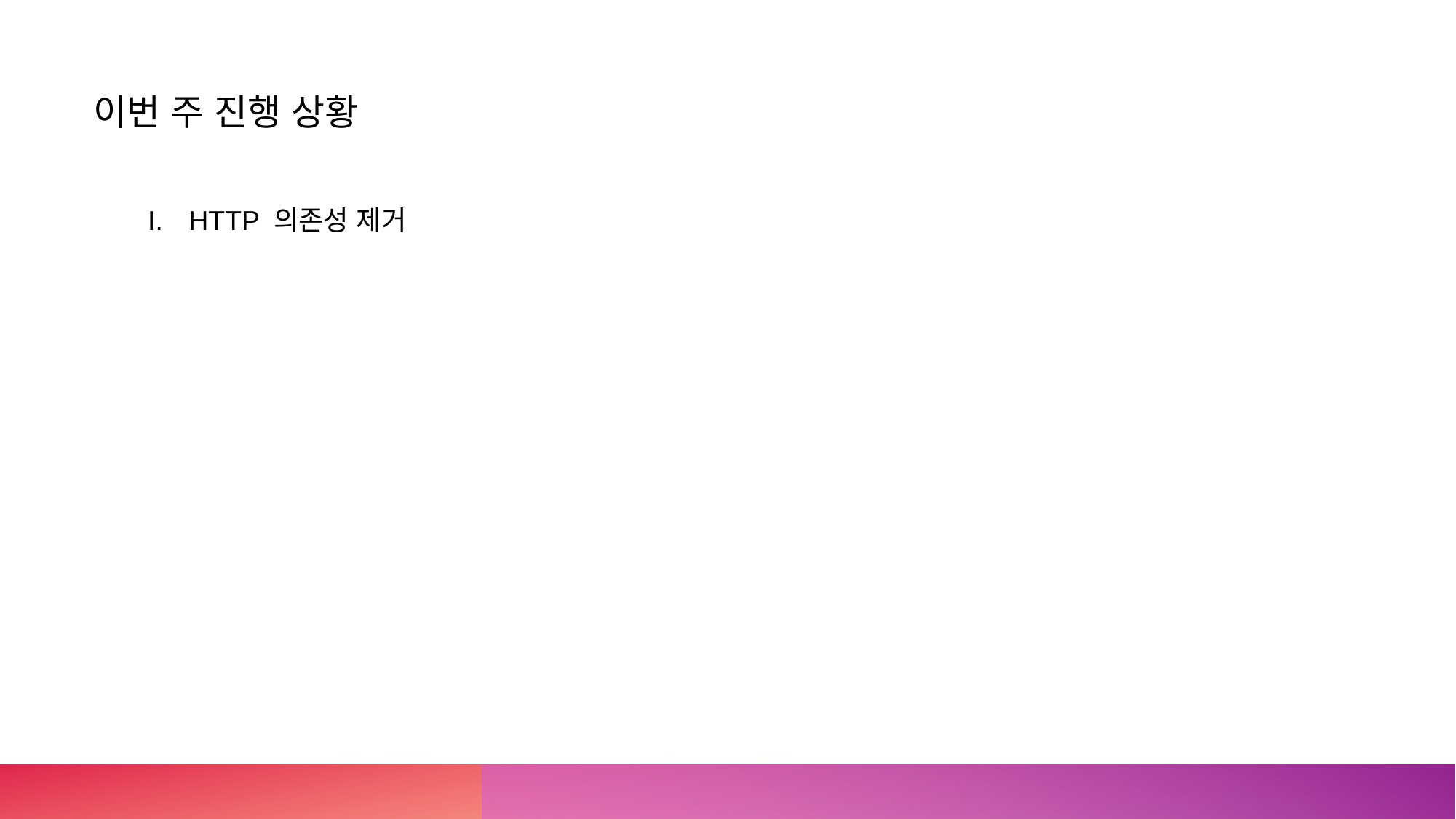

이번 주 진행 상황
HTTP 의존성 제거